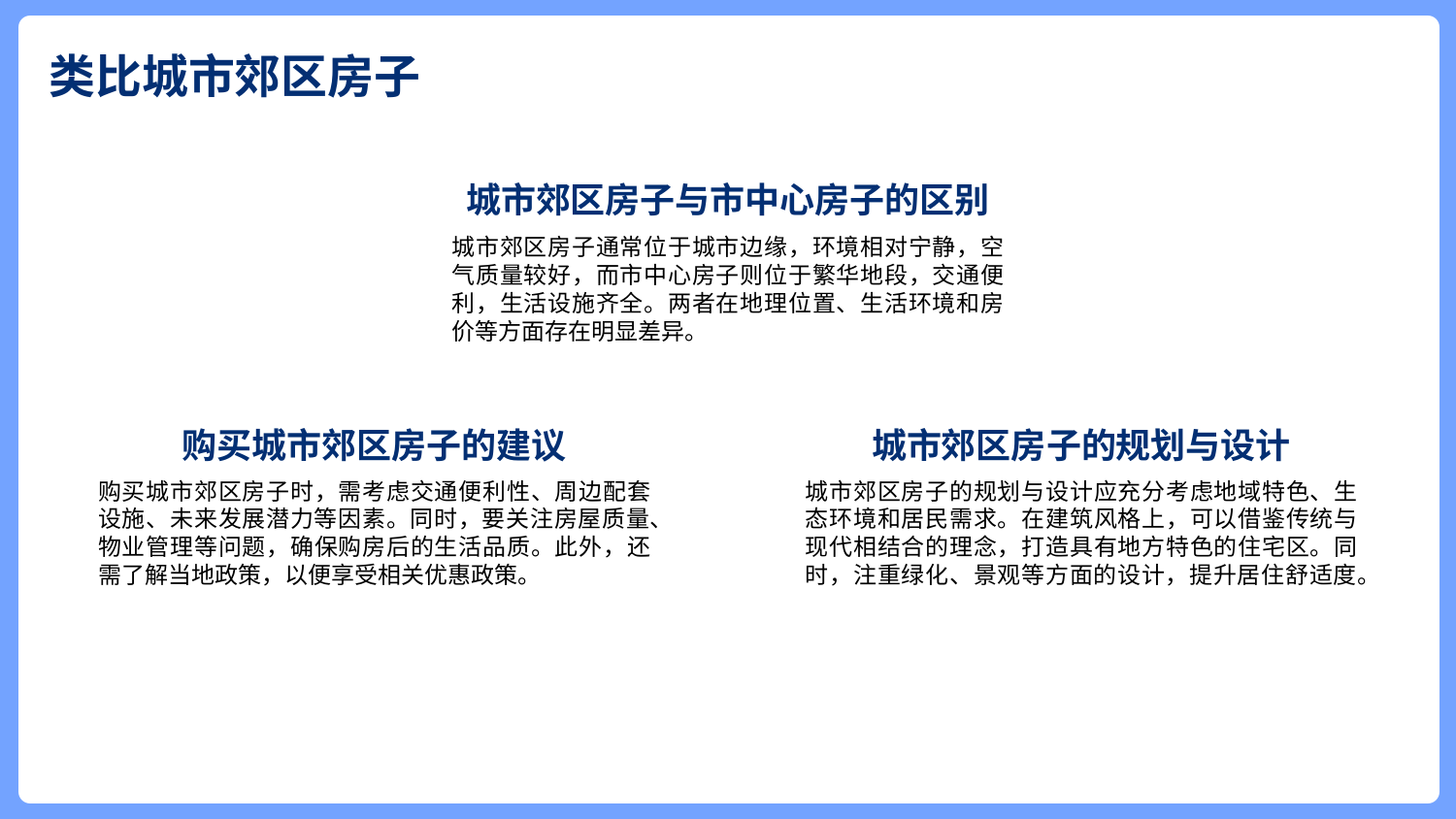

类比城市郊区房子
城市郊区房子与市中心房子的区别
城市郊区房子通常位于城市边缘，环境相对宁静，空气质量较好，而市中心房子则位于繁华地段，交通便利，生活设施齐全。两者在地理位置、生活环境和房价等方面存在明显差异。
购买城市郊区房子的建议
城市郊区房子的规划与设计
购买城市郊区房子时，需考虑交通便利性、周边配套设施、未来发展潜力等因素。同时，要关注房屋质量、物业管理等问题，确保购房后的生活品质。此外，还需了解当地政策，以便享受相关优惠政策。
城市郊区房子的规划与设计应充分考虑地域特色、生态环境和居民需求。在建筑风格上，可以借鉴传统与现代相结合的理念，打造具有地方特色的住宅区。同时，注重绿化、景观等方面的设计，提升居住舒适度。